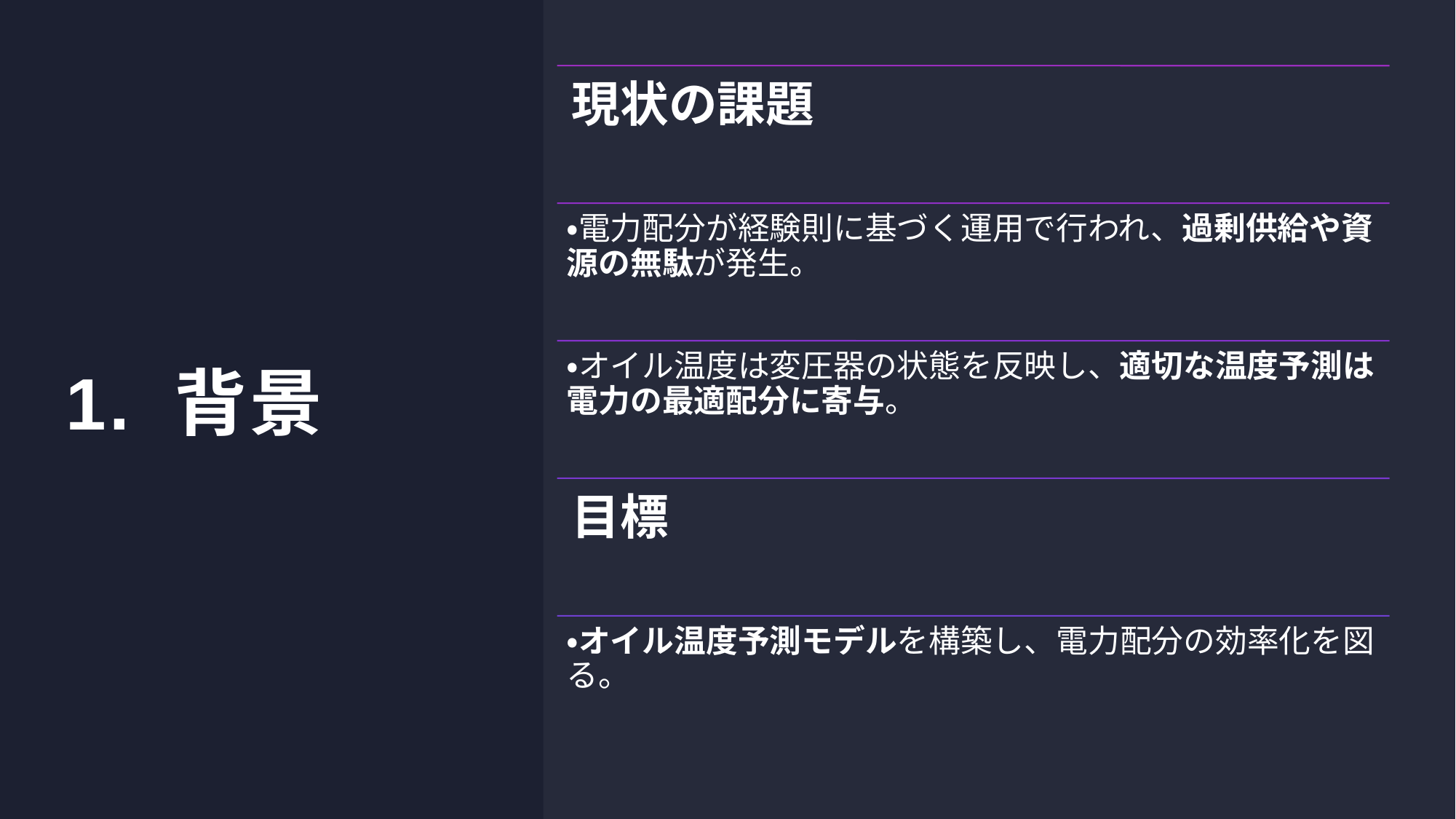

# 1. 背景
現状の課題
・電力配分が経験則に基づく運用で行われ、過剰供給や資源の無駄が発生。
・オイル温度は変圧器の状態を反映し、適切な温度予測は電力の最適配分に寄与。
目標
・オイル温度予測モデルを構築し、電力配分の効率化を図る。